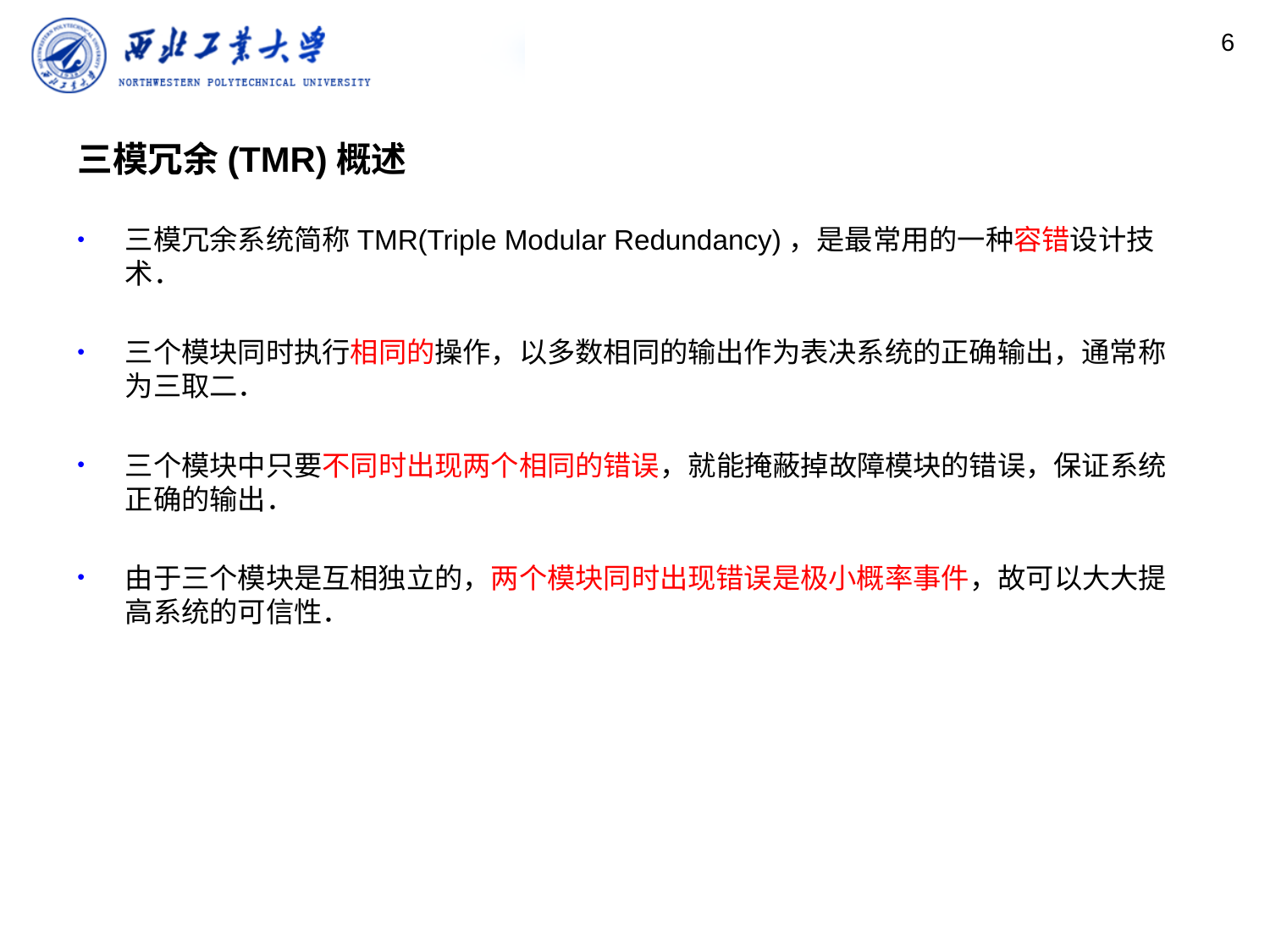

6
# 三模冗余(TMR)概述
三模冗余系统简称TMR(Triple Modular Redundancy)，是最常用的一种容错设计技术．

三个模块同时执行相同的操作，以多数相同的输出作为表决系统的正确输出，通常称为三取二．

三个模块中只要不同时出现两个相同的错误，就能掩蔽掉故障模块的错误，保证系统正确的输出．

由于三个模块是互相独立的，两个模块同时出现错误是极小概率事件，故可以大大提高系统的可信性．